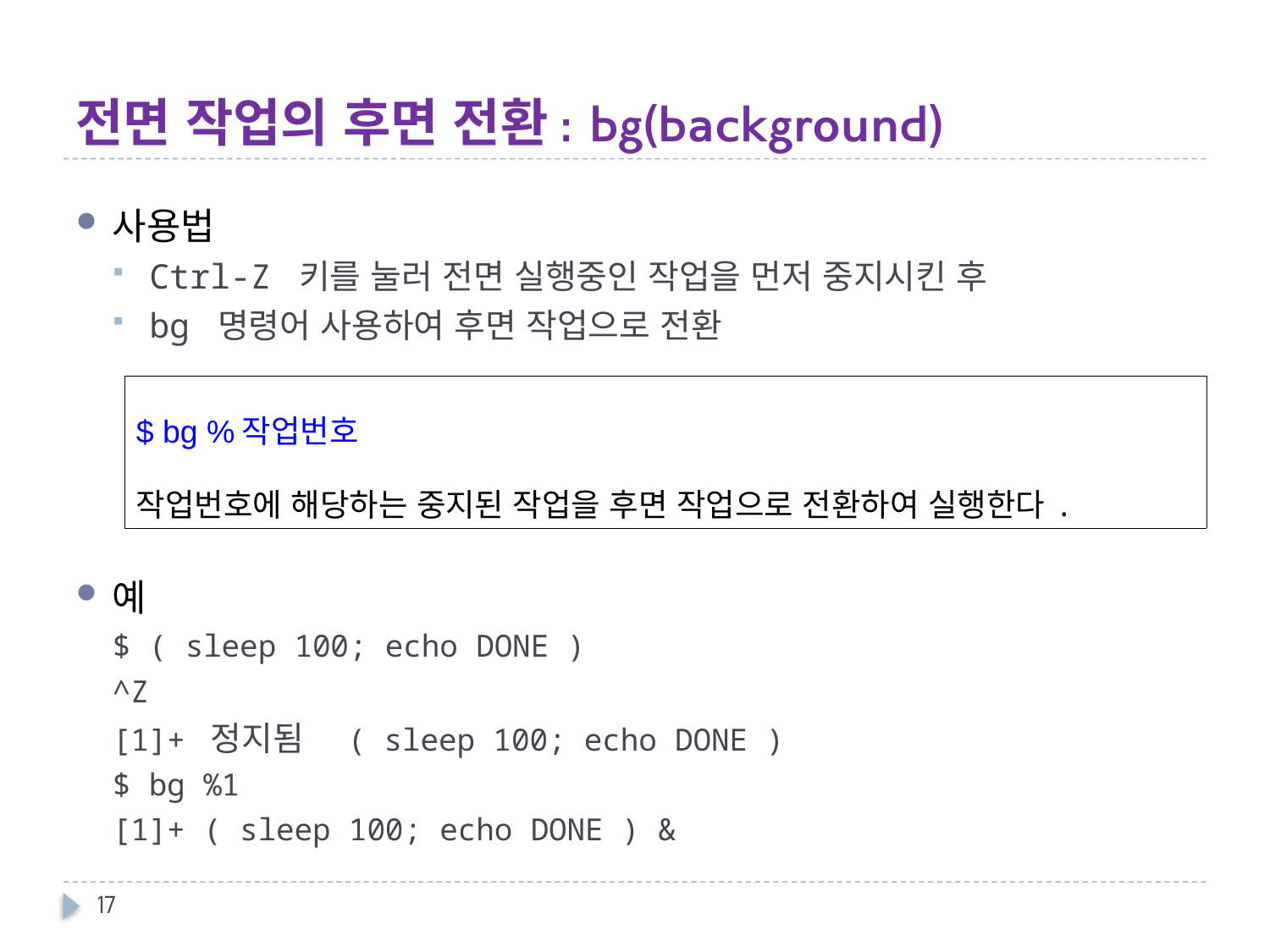

# 전면 작업의 후면 전환: bg(background)
사용법
Ctrl-Z 키를 눌러 전면 실행중인 작업을 먼저 중지시킨 후
bg 명령어 사용하여 후면 작업으로 전환

예
$ ( sleep 100; echo DONE )
^Z
[1]+ 정지됨    ( sleep 100; echo DONE )
$ bg %1
[1]+ ( sleep 100; echo DONE ) &

| $ bg %작업번호 작업번호에 해당하는 중지된 작업을 후면 작업으로 전환하여 실행한다. |
| --- |
17